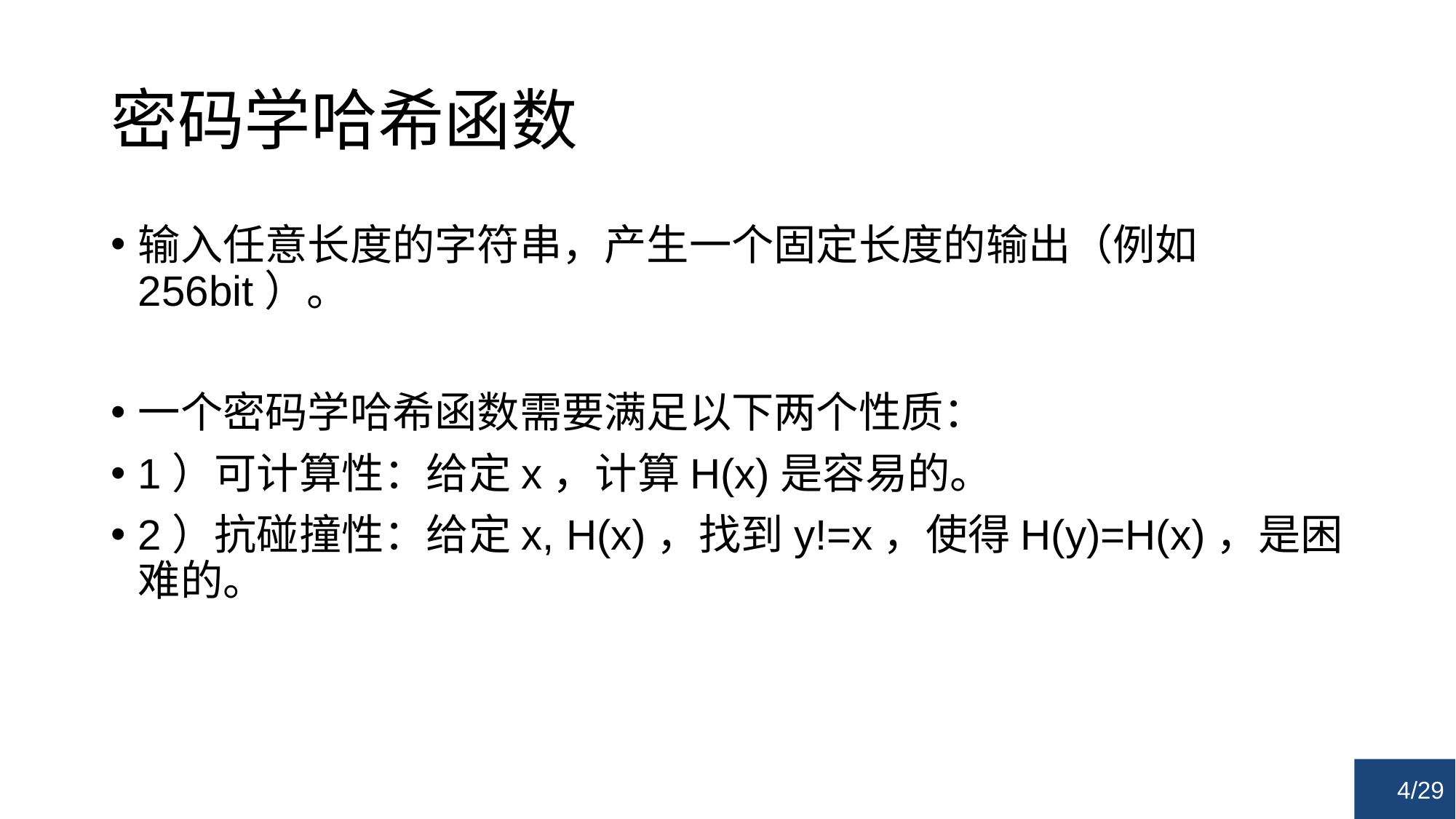

# 密码学哈希函数
输入任意长度的字符串，产生一个固定长度的输出（例如256bit）。

一个密码学哈希函数需要满足以下两个性质：
1）可计算性：给定x，计算H(x)是容易的。
2）抗碰撞性：给定x, H(x)，找到y!=x，使得H(y)=H(x)，是困难的。
4/29